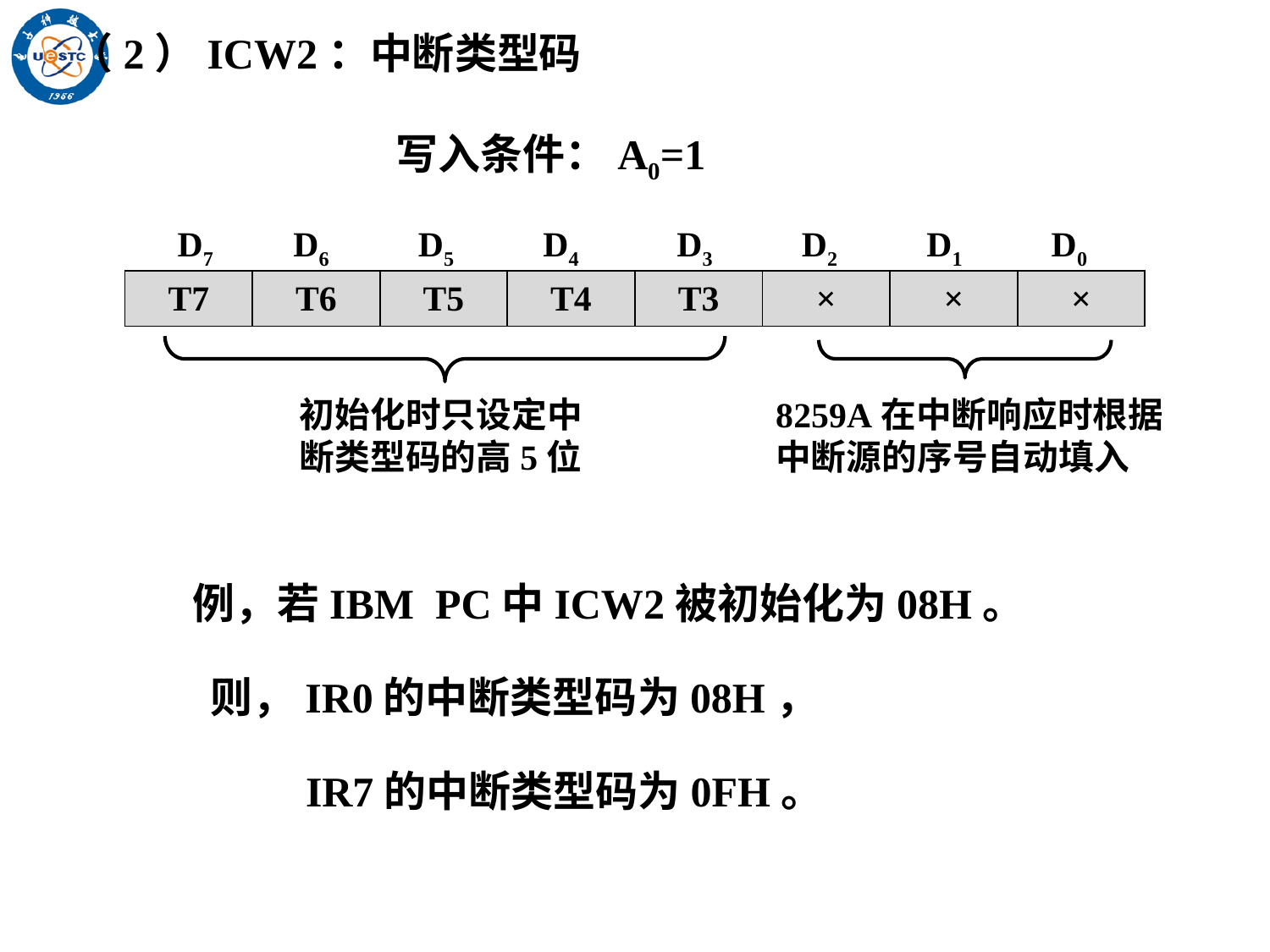

（2）ICW2：中断类型码
写入条件：A0=1
D7         D6          D5          D4           D3          D2          D1          D0
| T7 | T6 | T5 | T4 | T3 | × | × | × |
| --- | --- | --- | --- | --- | --- | --- | --- |

初始化时只设定中
断类型码的高5位

8259A在中断响应时根据
中断源的序号自动填入
例，若IBM  PC中ICW2被初始化为08H。
则，IR0的中断类型码为08H，
IR7的中断类型码为0FH。